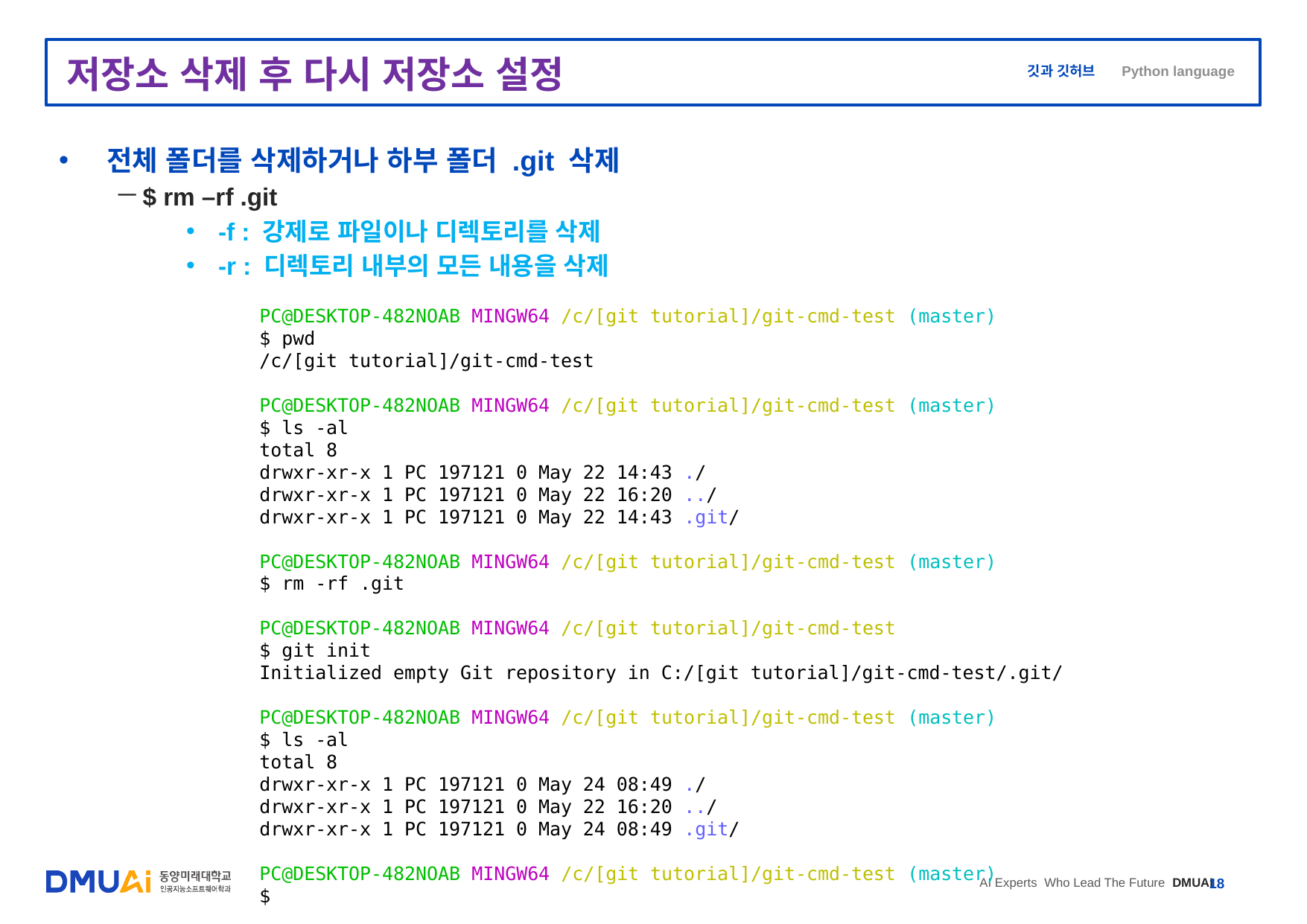

# 저장소 삭제 후 다시 저장소 설정
전체 폴더를 삭제하거나 하부 폴더 .git 삭제
$ rm –rf .git
-f : 강제로 파일이나 디렉토리를 삭제
-r : 디렉토리 내부의 모든 내용을 삭제
PC@DESKTOP-482NOAB MINGW64 /c/[git tutorial]/git-cmd-test (master)
$ pwd
/c/[git tutorial]/git-cmd-test

PC@DESKTOP-482NOAB MINGW64 /c/[git tutorial]/git-cmd-test (master)
$ ls -al
total 8
drwxr-xr-x 1 PC 197121 0 May 22 14:43 ./
drwxr-xr-x 1 PC 197121 0 May 22 16:20 ../
drwxr-xr-x 1 PC 197121 0 May 22 14:43 .git/

PC@DESKTOP-482NOAB MINGW64 /c/[git tutorial]/git-cmd-test (master)
$ rm -rf .git

PC@DESKTOP-482NOAB MINGW64 /c/[git tutorial]/git-cmd-test
$ git init
Initialized empty Git repository in C:/[git tutorial]/git-cmd-test/.git/

PC@DESKTOP-482NOAB MINGW64 /c/[git tutorial]/git-cmd-test (master)
$ ls -al
total 8
drwxr-xr-x 1 PC 197121 0 May 24 08:49 ./
drwxr-xr-x 1 PC 197121 0 May 22 16:20 ../
drwxr-xr-x 1 PC 197121 0 May 24 08:49 .git/

PC@DESKTOP-482NOAB MINGW64 /c/[git tutorial]/git-cmd-test (master)
$